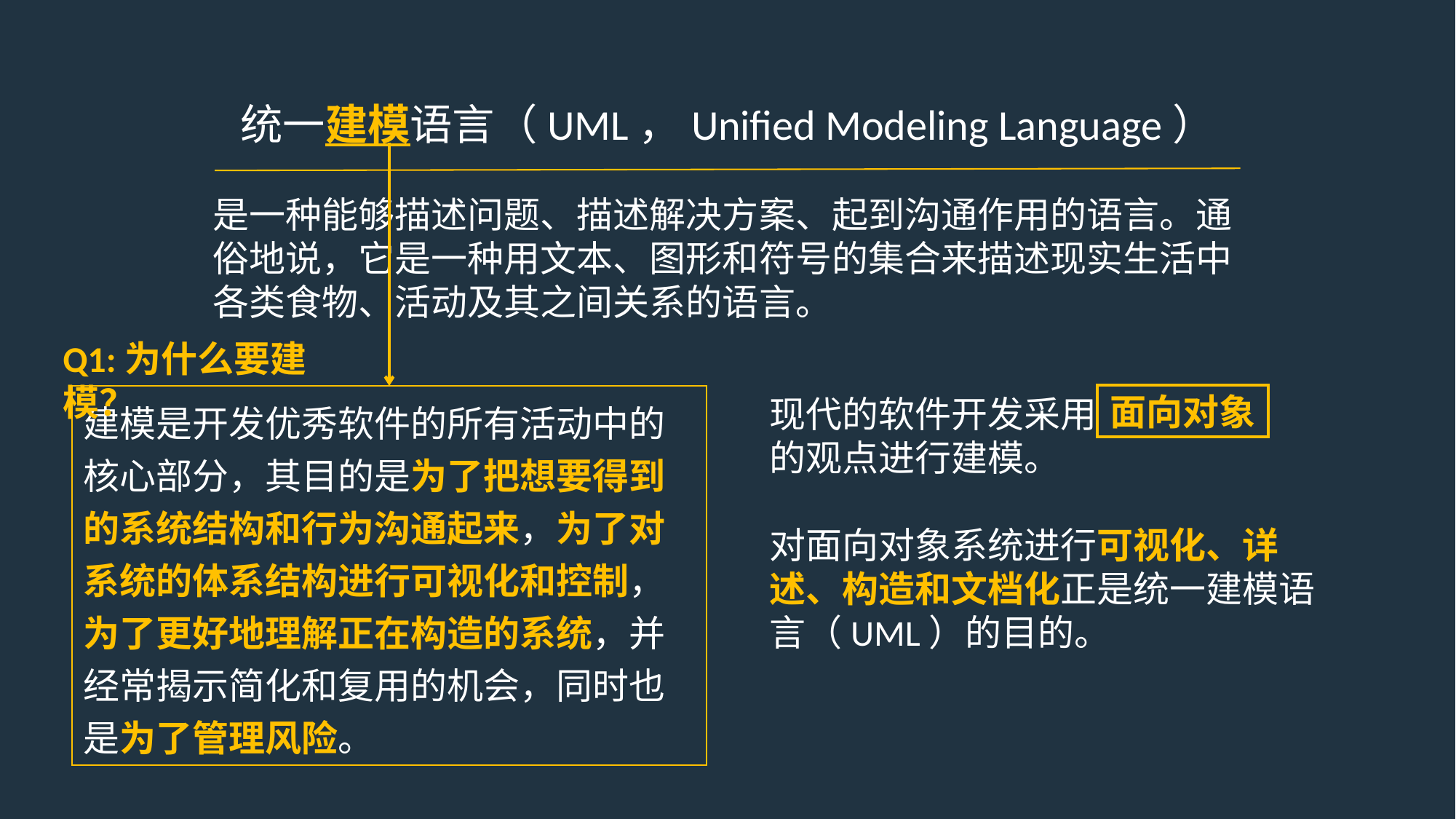

统一建模语言（UML，Unified Modeling Language）

是一种能够描述问题、描述解决方案、起到沟通作用的语言。通俗地说，它是一种用文本、图形和符号的集合来描述现实生活中各类食物、活动及其之间关系的语言。
Q1:为什么要建模？
面向对象
建模是开发优秀软件的所有活动中的核心部分，其目的是为了把想要得到的系统结构和行为沟通起来，为了对系统的体系结构进行可视化和控制，为了更好地理解正在构造的系统，并经常揭示简化和复用的机会，同时也是为了管理风险。
现代的软件开发采用
的观点进行建模。

对面向对象系统进行可视化、详述、构造和文档化正是统一建模语言（UML）的目的。